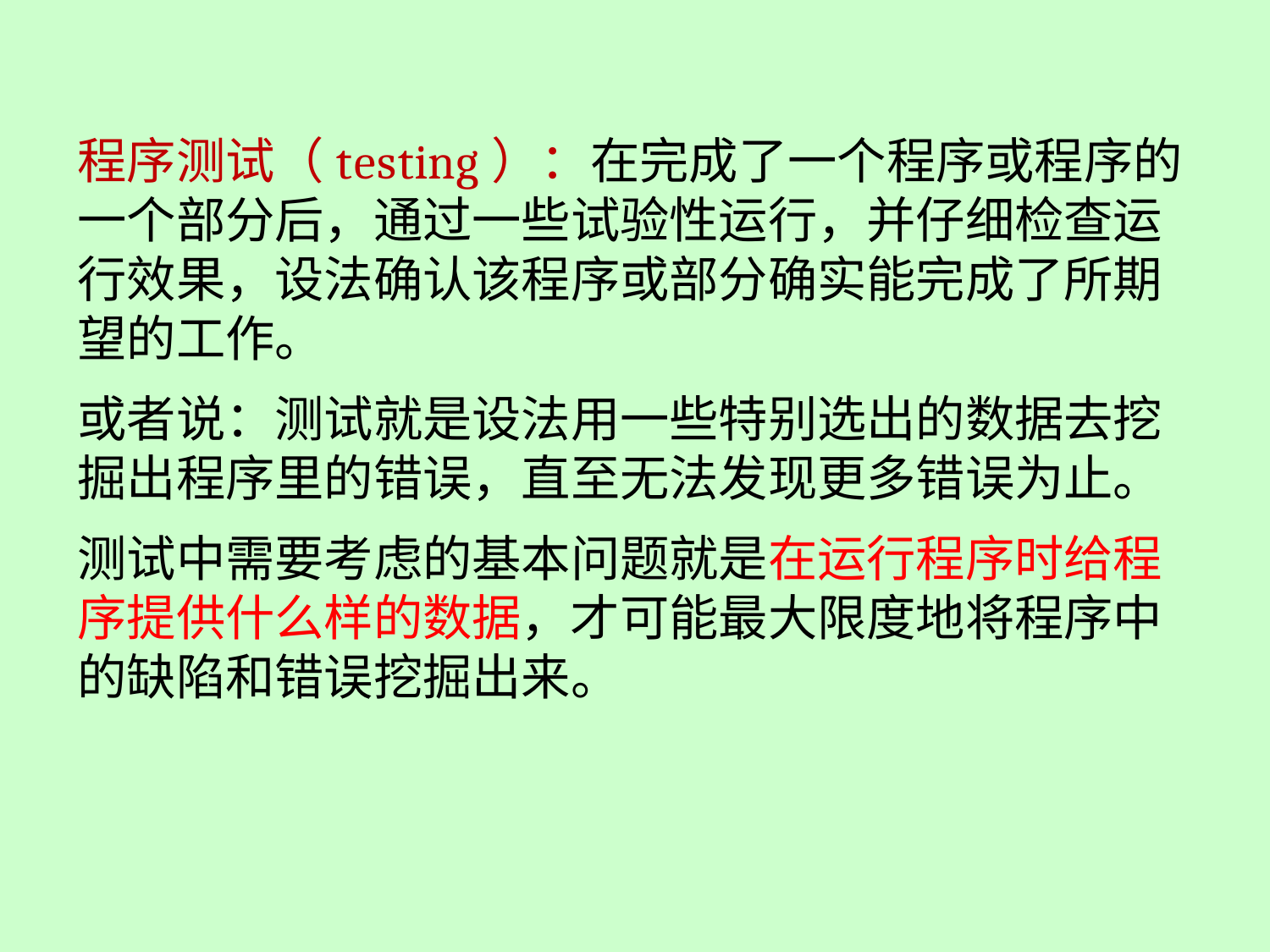

程序测试（testing）：在完成了一个程序或程序的一个部分后，通过一些试验性运行，并仔细检查运行效果，设法确认该程序或部分确实能完成了所期望的工作。
或者说：测试就是设法用一些特别选出的数据去挖掘出程序里的错误，直至无法发现更多错误为止。
测试中需要考虑的基本问题就是在运行程序时给程序提供什么样的数据，才可能最大限度地将程序中的缺陷和错误挖掘出来。
16